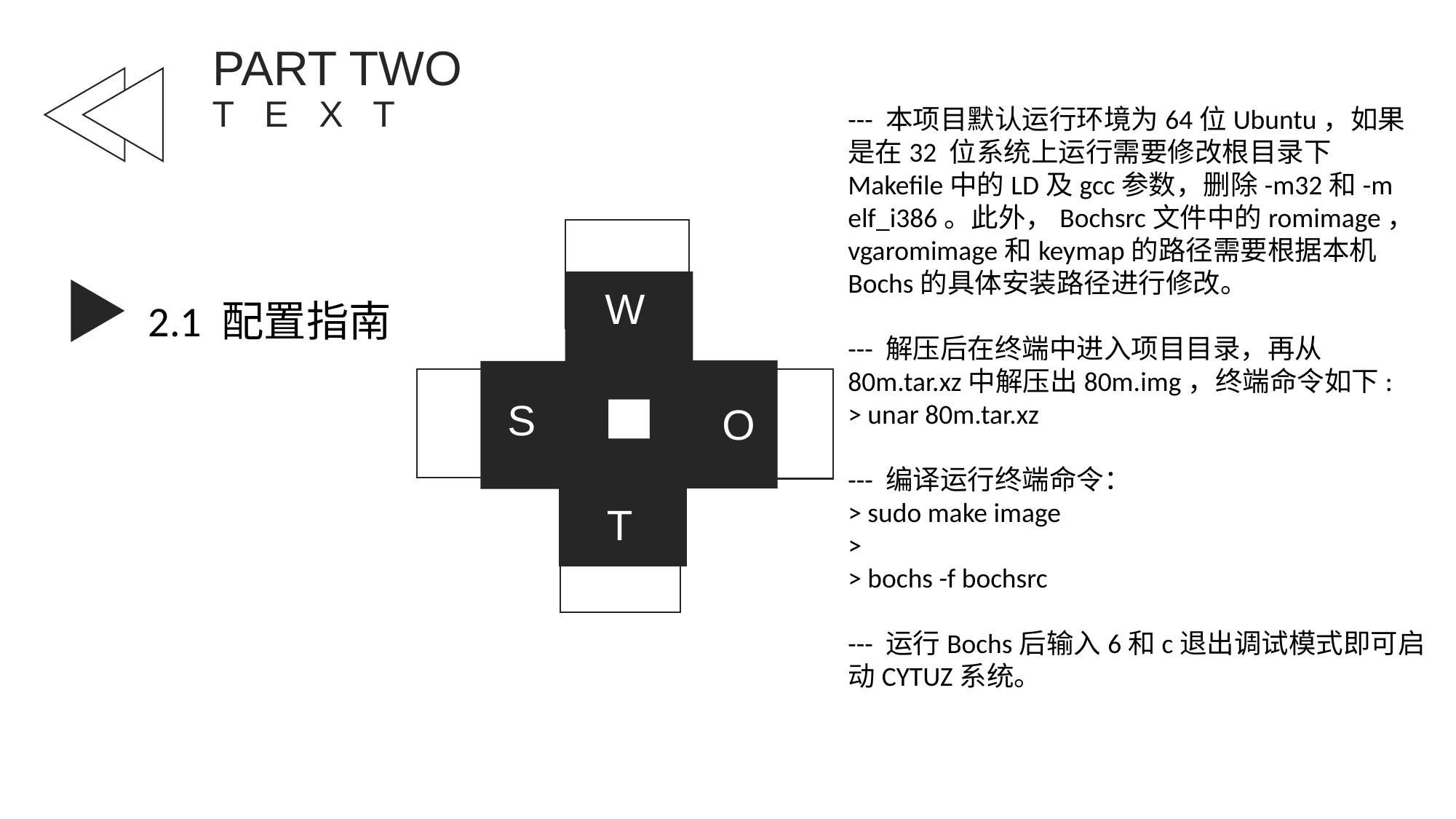

PART TWO

T   E   X   T
--- 本项目默认运行环境为64位Ubuntu，如果是在32 位系统上运行需要修改根目录下Makefile中的LD及gcc参数，删除-m32和-m elf_i386。此外，Bochsrc文件中的romimage，vgaromimage和keymap的路径需要根据本机Bochs的具体安装路径进行修改。

--- 解压后在终端中进入项目目录，再从80m.tar.xz中解压出80m.img，终端命令如下:
> unar 80m.tar.xz

--- 编译运行终端命令：
> sudo make image
>
> bochs -f bochsrc

--- 运行Bochs后输入6和c退出调试模式即可启动CYTUZ系统。

W

2.1 配置指南

S
O
T